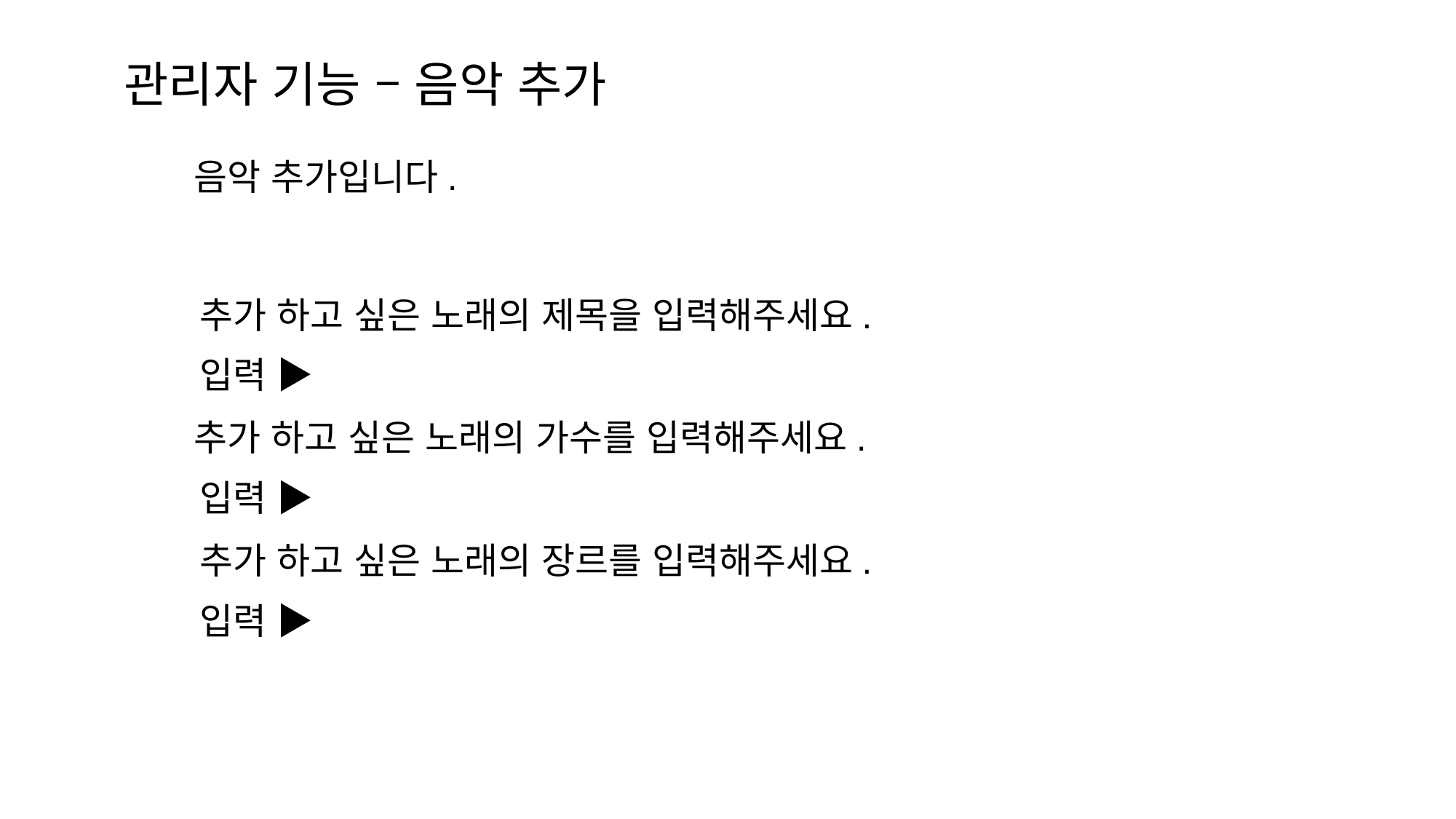

# 관리자 기능 – 음악 추가
음악 추가입니다.
추가 하고 싶은 노래의 제목을 입력해주세요.
입력 ▶
추가 하고 싶은 노래의 가수를 입력해주세요.
입력 ▶
추가 하고 싶은 노래의 장르를 입력해주세요.
입력 ▶